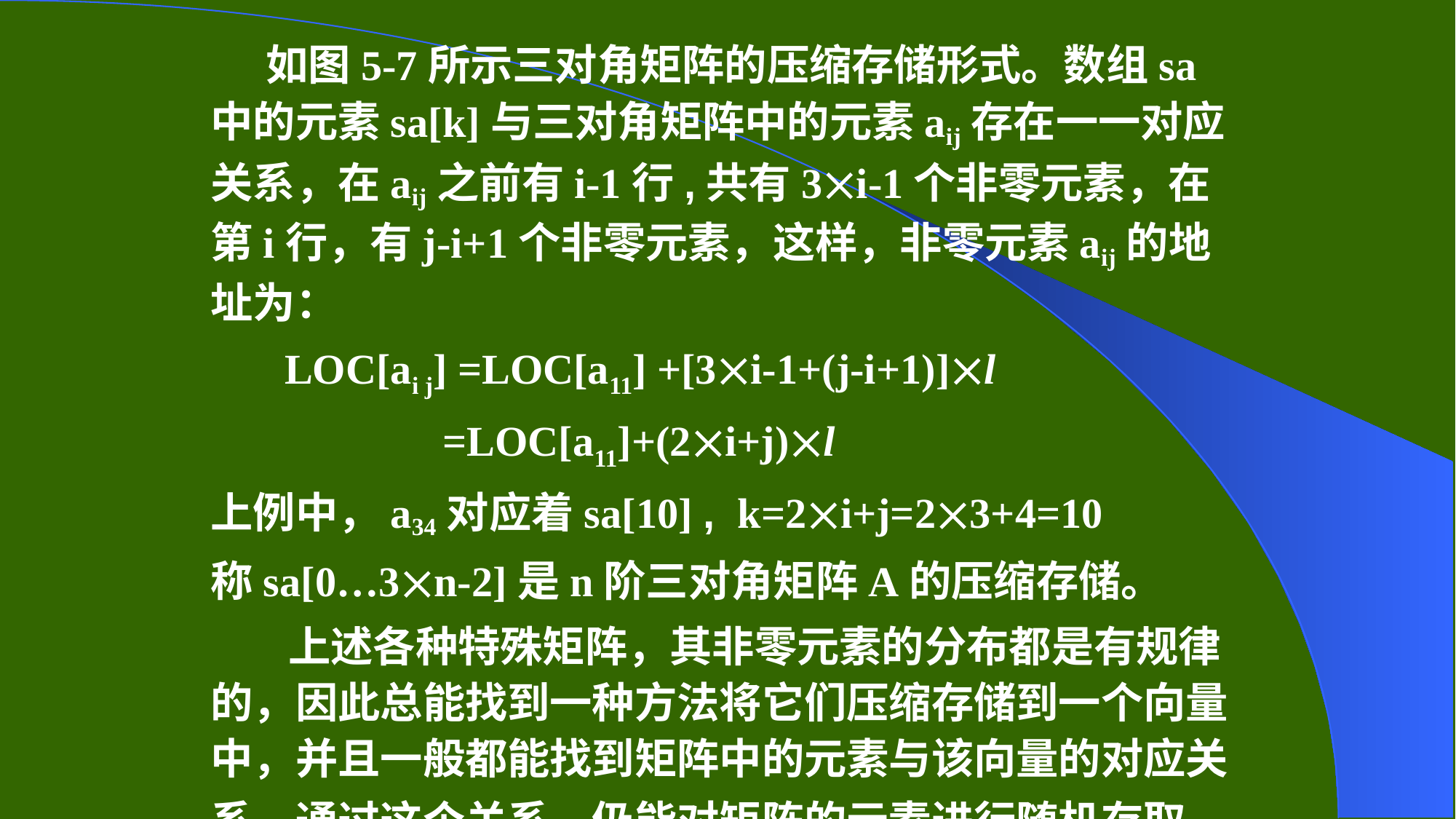

如图5-7所示三对角矩阵的压缩存储形式。数组sa中的元素sa[k]与三对角矩阵中的元素aij存在一一对应关系，在aij之前有i-1行,共有3×i-1个非零元素，在第i行，有j-i+1个非零元素，这样，非零元素aij的地址为：
       LOC[ai j] =LOC[a11] +[3×i-1+(j-i+1)]×l
                      =LOC[a11]+(2×i+j)×l
上例中，a34对应着sa[10] ,  k=2×i+j=2×3+4=10
称sa[0…3×n-2]是n阶三对角矩阵A的压缩存储。
       上述各种特殊矩阵，其非零元素的分布都是有规律的，因此总能找到一种方法将它们压缩存储到一个向量中，并且一般都能找到矩阵中的元素与该向量的对应关系，通过这个关系，仍能对矩阵的元素进行随机存取。